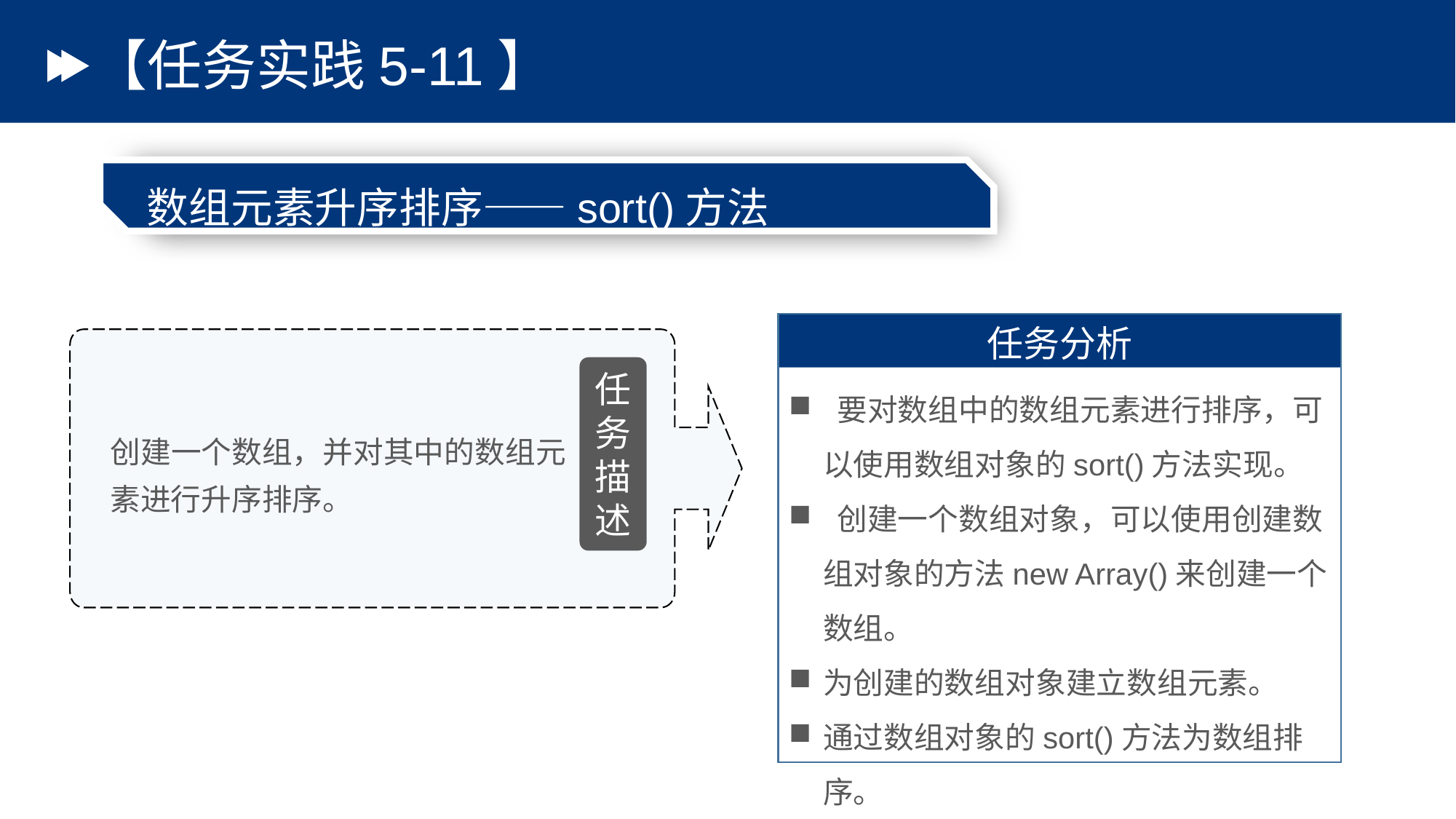

# 【任务实践5-11】
数组元素升序排序——sort()方法

任务分析
 要对数组中的数组元素进行排序，可以使用数组对象的sort()方法实现。
 创建一个数组对象，可以使用创建数组对象的方法new Array()来创建一个数组。
为创建的数组对象建立数组元素。
通过数组对象的sort()方法为数组排序。

任务描述
创建一个数组，并对其中的数组元素进行升序排序。